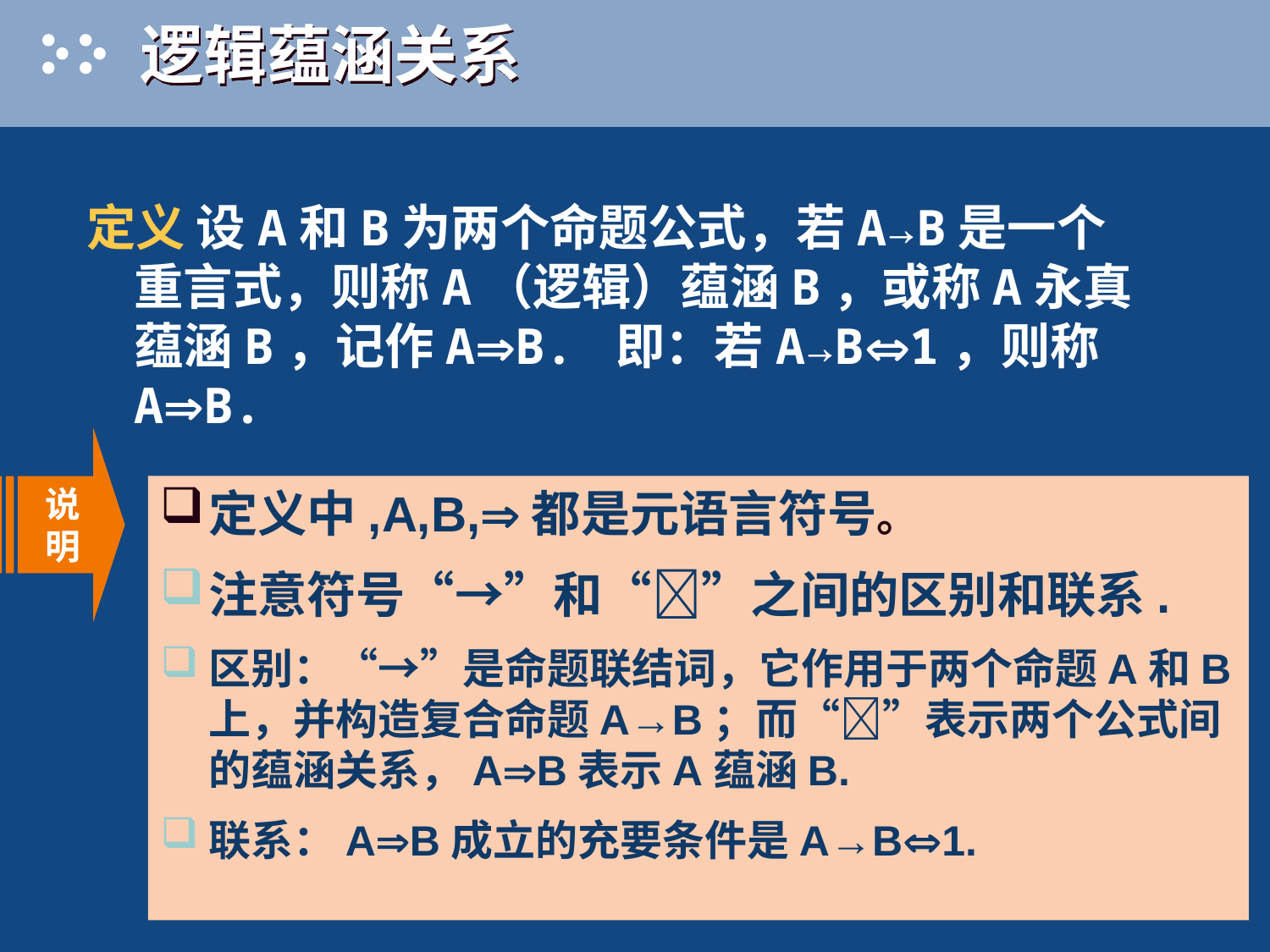

# 逻辑蕴涵关系
定义 设A和B为两个命题公式，若A→B是一个重言式，则称A（逻辑）蕴涵B，或称A永真蕴涵B，记作A⇒B. 即：若A→B⇔1，则称A⇒B.
说明
定义中,A,B,⇒都是元语言符号。
注意符号“→”和“⇒”之间的区别和联系.
区别：“→”是命题联结词，它作用于两个命题A和B上，并构造复合命题A→B；而“⇒”表示两个公式间的蕴涵关系，A⇒B表示A蕴涵B.
联系：A⇒B成立的充要条件是A→B⇔1.